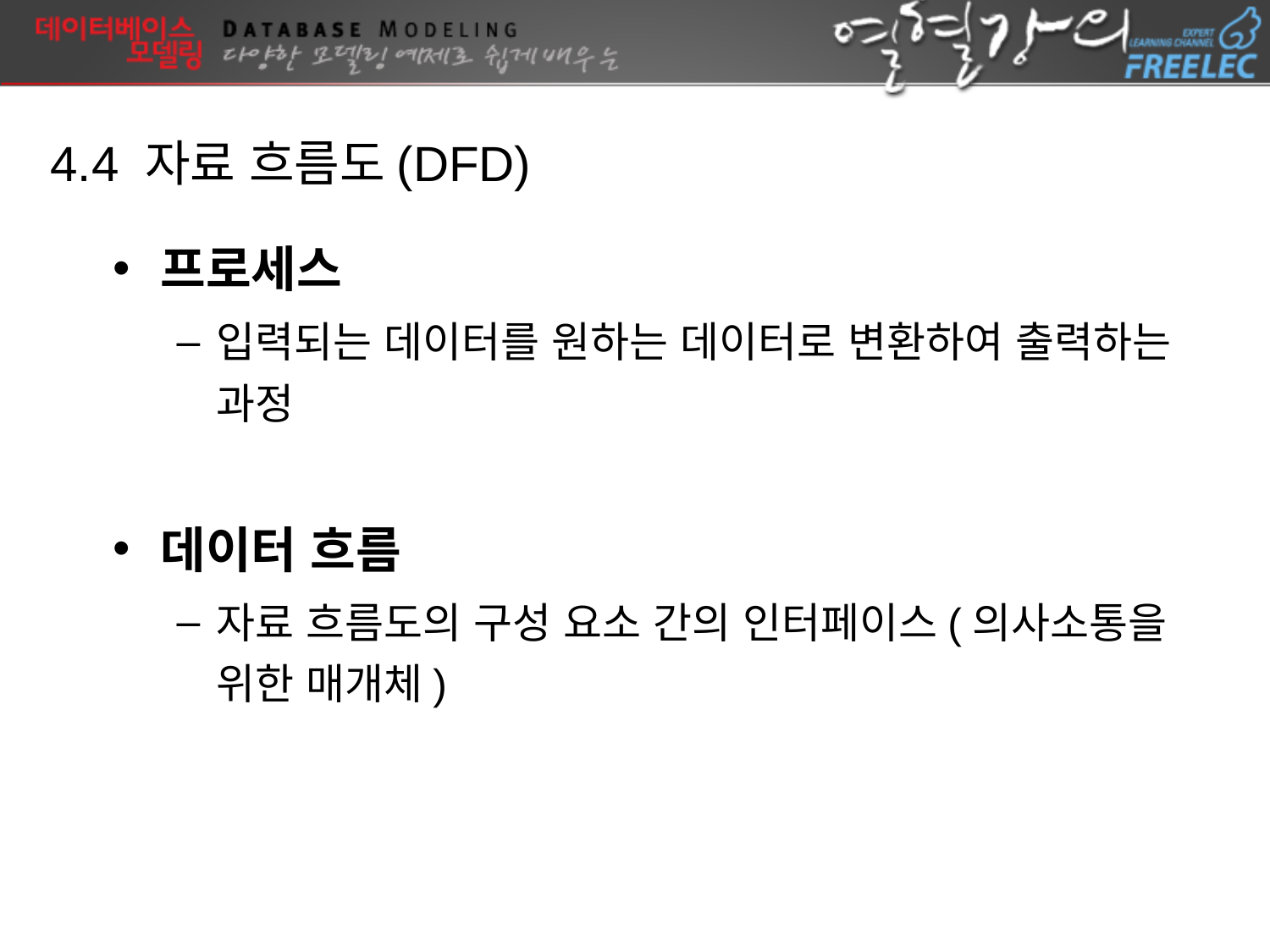

4.4 자료 흐름도(DFD)
프로세스
입력되는 데이터를 원하는 데이터로 변환하여 출력하는 과정

데이터 흐름
자료 흐름도의 구성 요소 간의 인터페이스(의사소통을 위한 매개체)